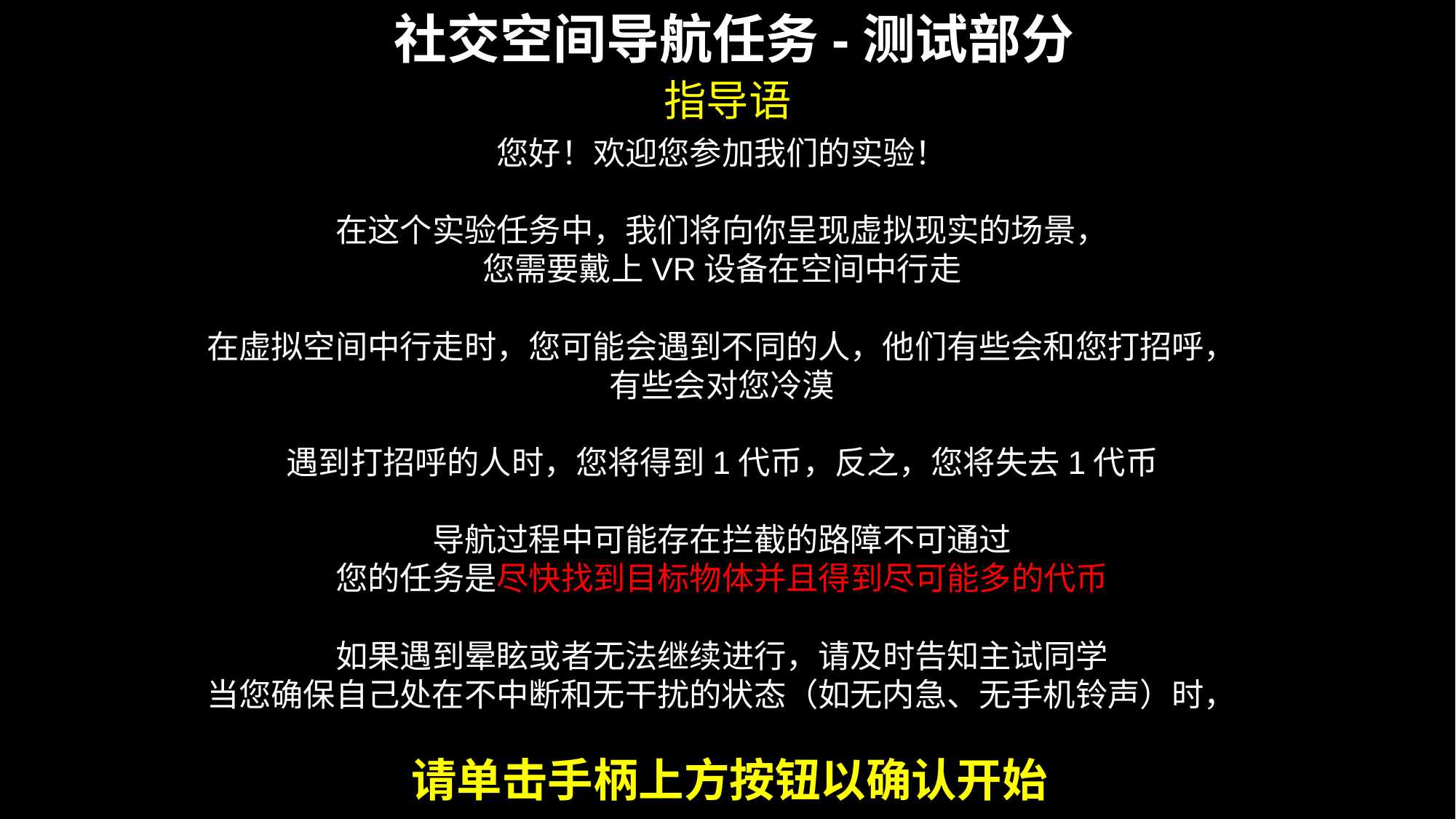

社交空间导航任务-测试部分
指导语
您好！欢迎您参加我们的实验！

在这个实验任务中，我们将向你呈现虚拟现实的场景，
您需要戴上VR设备在空间中行走

在虚拟空间中行走时，您可能会遇到不同的人，他们有些会和您打招呼，有些会对您冷漠

遇到打招呼的人时，您将得到1代币，反之，您将失去1代币

导航过程中可能存在拦截的路障不可通过
您的任务是尽快找到目标物体并且得到尽可能多的代币

如果遇到晕眩或者无法继续进行，请及时告知主试同学
当您确保自己处在不中断和无干扰的状态（如无内急、无手机铃声）时，

 请单击手柄上方按钮以确认开始